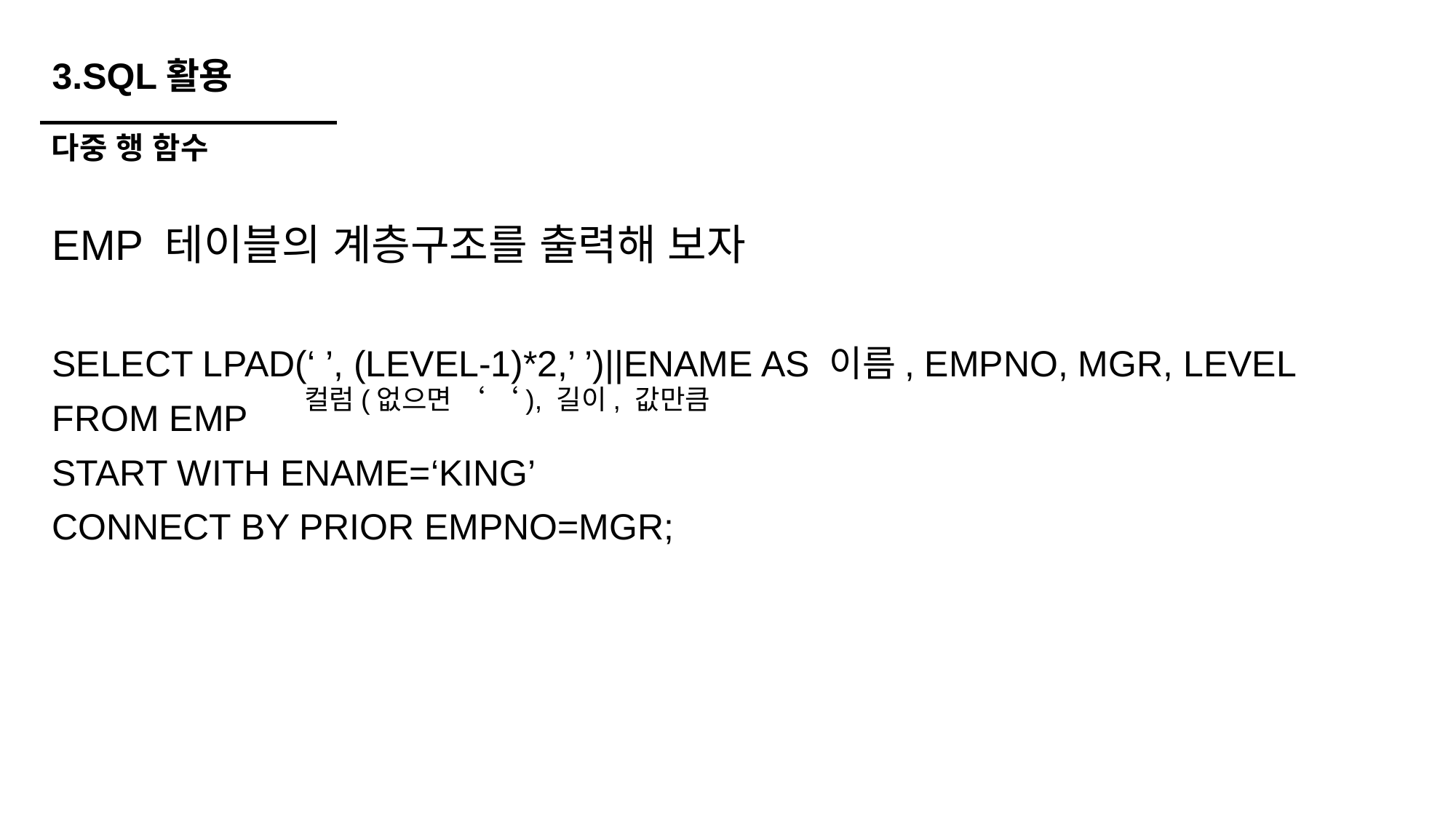

# 3.SQL활용
다중 행 함수
EMP 테이블의 계층구조를 출력해 보자

SELECT LPAD(‘ ’, (LEVEL-1)*2,’ ’)||ENAME AS 이름, EMPNO, MGR, LEVEL
FROM EMP
START WITH ENAME=‘KING’
CONNECT BY PRIOR EMPNO=MGR;
컬럼(없으면 ‘ ‘), 길이, 값만큼